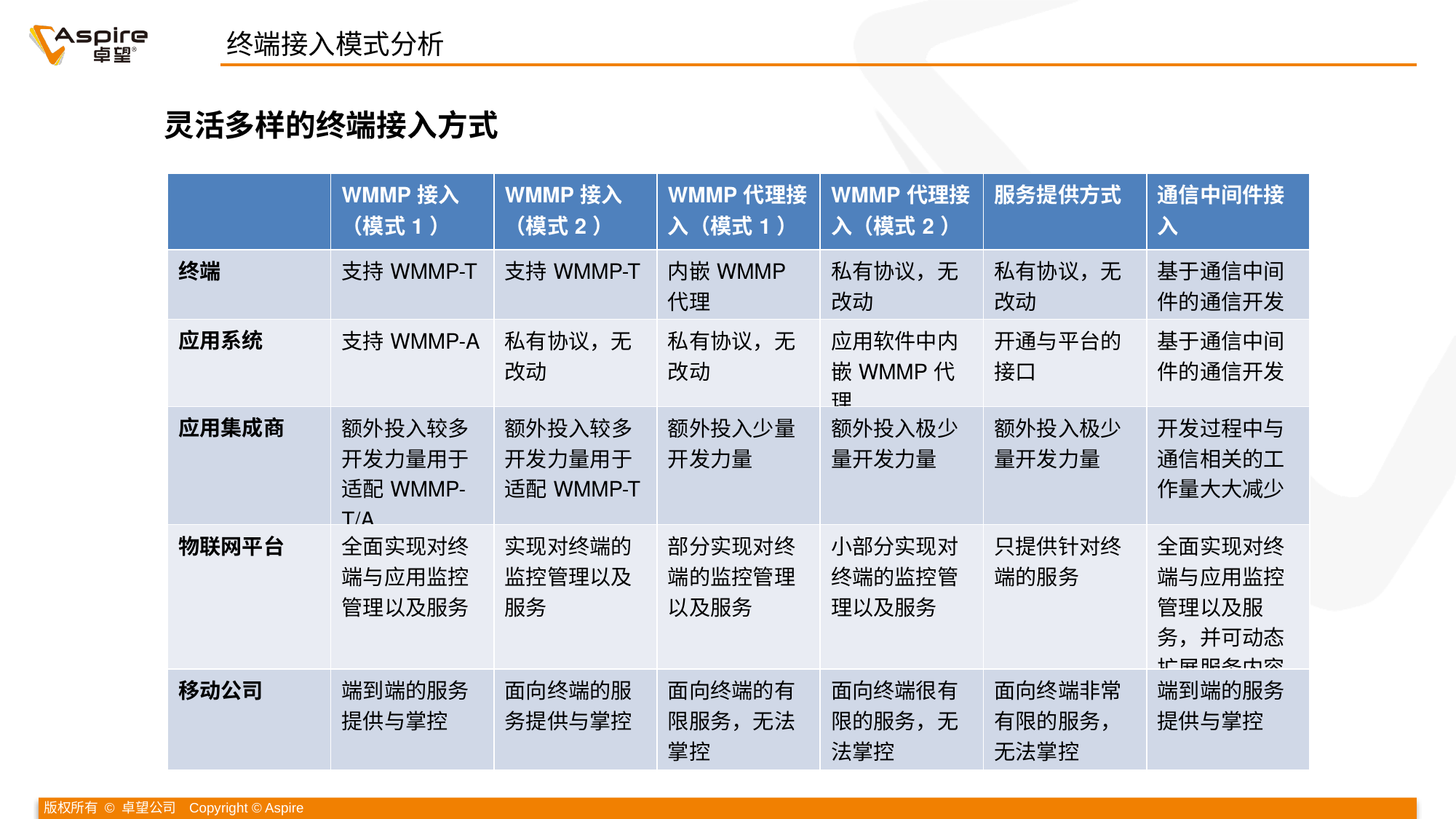

终端接入模式分析
灵活多样的终端接入方式
|  | WMMP接入（模式1） | WMMP接入（模式2） | WMMP代理接入（模式1） | WMMP代理接入（模式2） | 服务提供方式 | 通信中间件接入 |
| --- | --- | --- | --- | --- | --- | --- |
| 终端 | 支持WMMP-T | 支持WMMP-T | 内嵌WMMP代理 | 私有协议，无改动 | 私有协议，无改动 | 基于通信中间件的通信开发 |
| 应用系统 | 支持WMMP-A | 私有协议，无改动 | 私有协议，无改动 | 应用软件中内嵌WMMP代理 | 开通与平台的接口 | 基于通信中间件的通信开发 |
| 应用集成商 | 额外投入较多开发力量用于适配WMMP-T/A | 额外投入较多开发力量用于适配WMMP-T | 额外投入少量开发力量 | 额外投入极少量开发力量 | 额外投入极少量开发力量 | 开发过程中与通信相关的工作量大大减少 |
| 物联网平台 | 全面实现对终端与应用监控管理以及服务 | 实现对终端的监控管理以及服务 | 部分实现对终端的监控管理以及服务 | 小部分实现对终端的监控管理以及服务 | 只提供针对终端的服务 | 全面实现对终端与应用监控管理以及服务，并可动态扩展服务内容 |
| 移动公司 | 端到端的服务提供与掌控 | 面向终端的服务提供与掌控 | 面向终端的有限服务，无法掌控 | 面向终端很有限的服务，无法掌控 | 面向终端非常有限的服务，无法掌控 | 端到端的服务提供与掌控 |